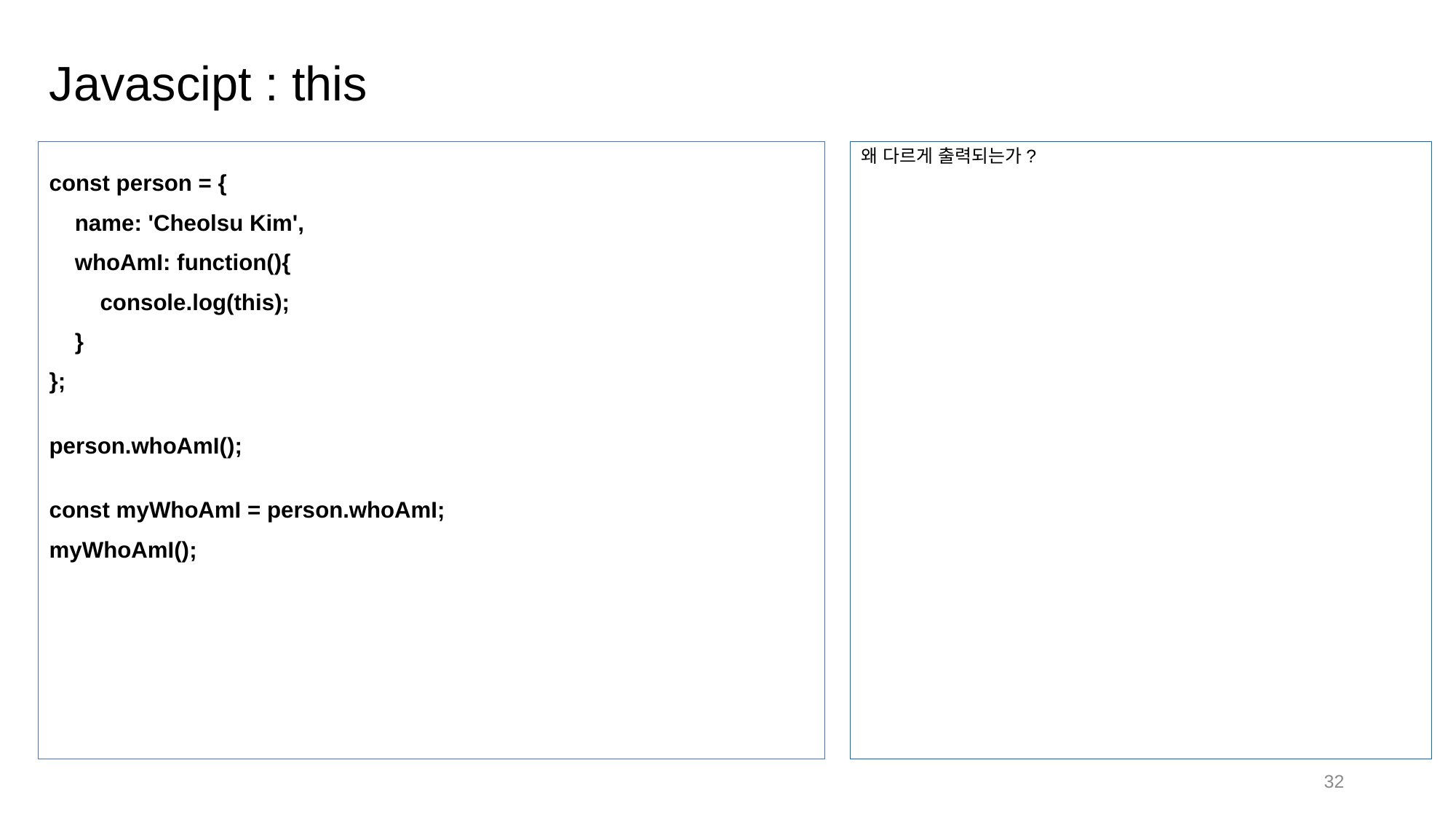

# Javascipt : this
const person = {
    name: 'Cheolsu Kim',
    whoAmI: function(){
        console.log(this);
    }
};
person.whoAmI();
const myWhoAmI = person.whoAmI;
myWhoAmI();

왜 다르게 출력되는가?
32